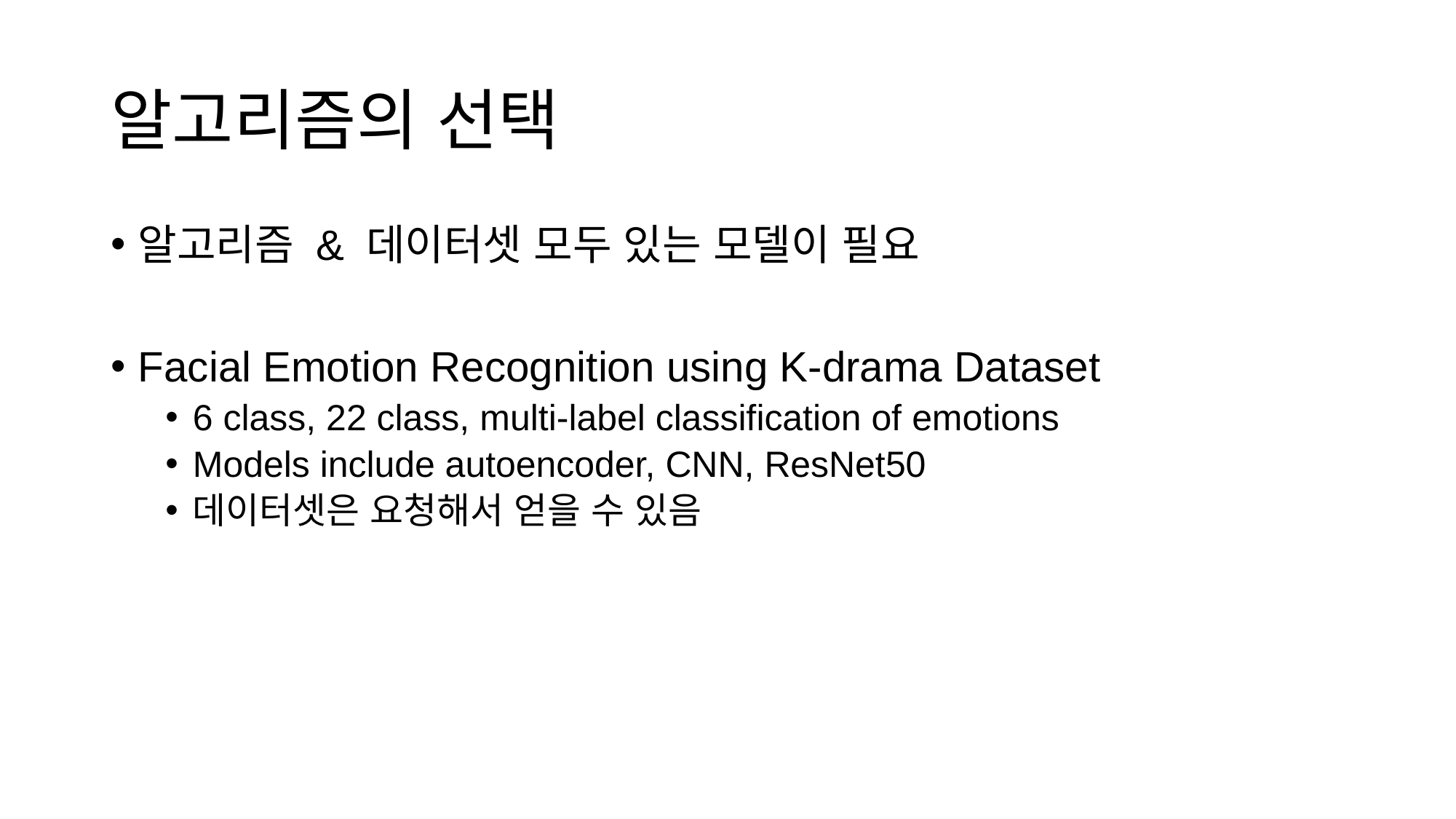

# 알고리즘의 선택
알고리즘 & 데이터셋 모두 있는 모델이 필요

Facial Emotion Recognition using K-drama Dataset
6 class, 22 class, multi-label classification of emotions
Models include autoencoder, CNN, ResNet50
데이터셋은 요청해서 얻을 수 있음